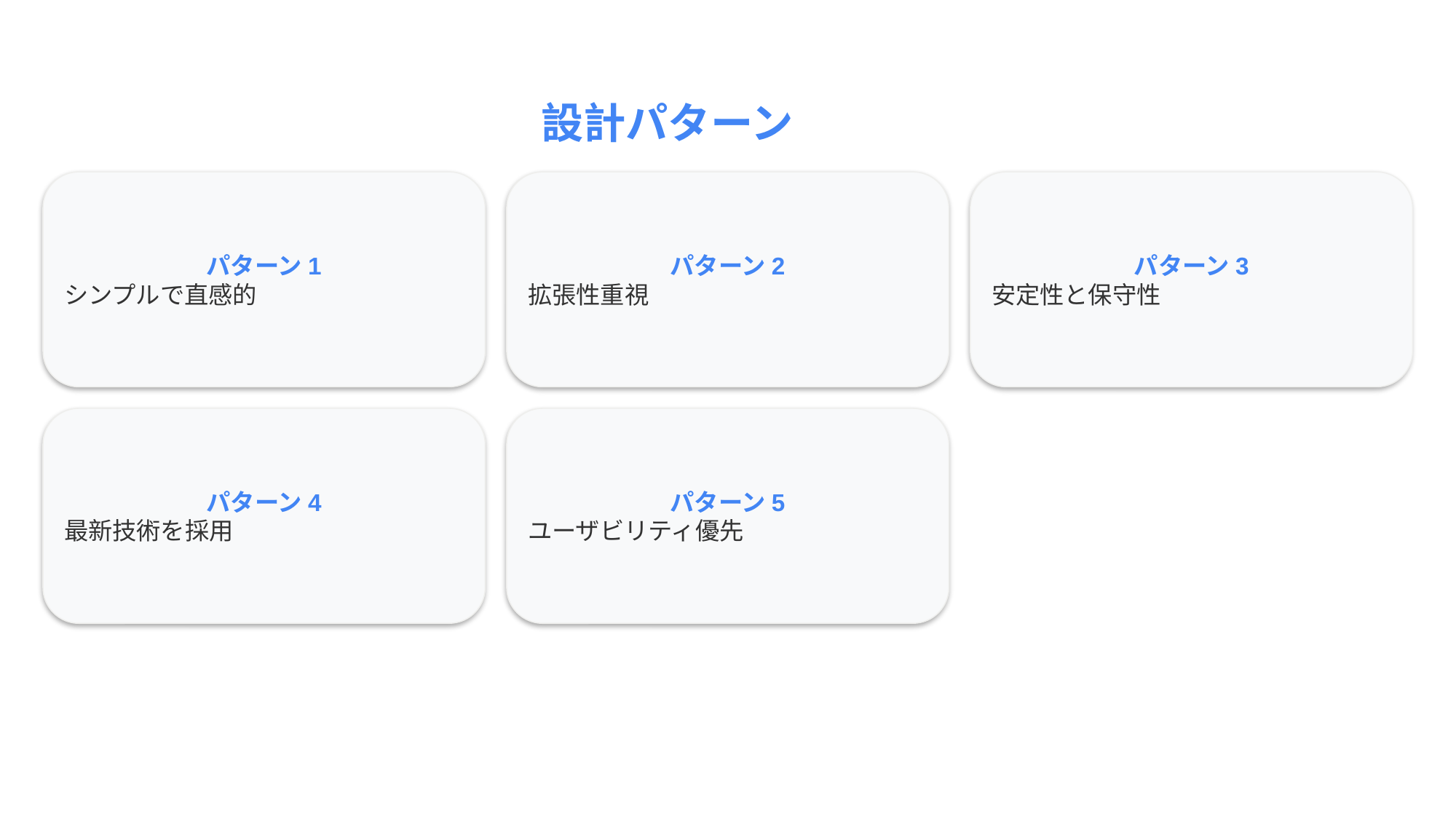

設計パターン
パターン1
シンプルで直感的
パターン2
拡張性重視
パターン3
安定性と保守性
パターン4
最新技術を採用
パターン5
ユーザビリティ優先